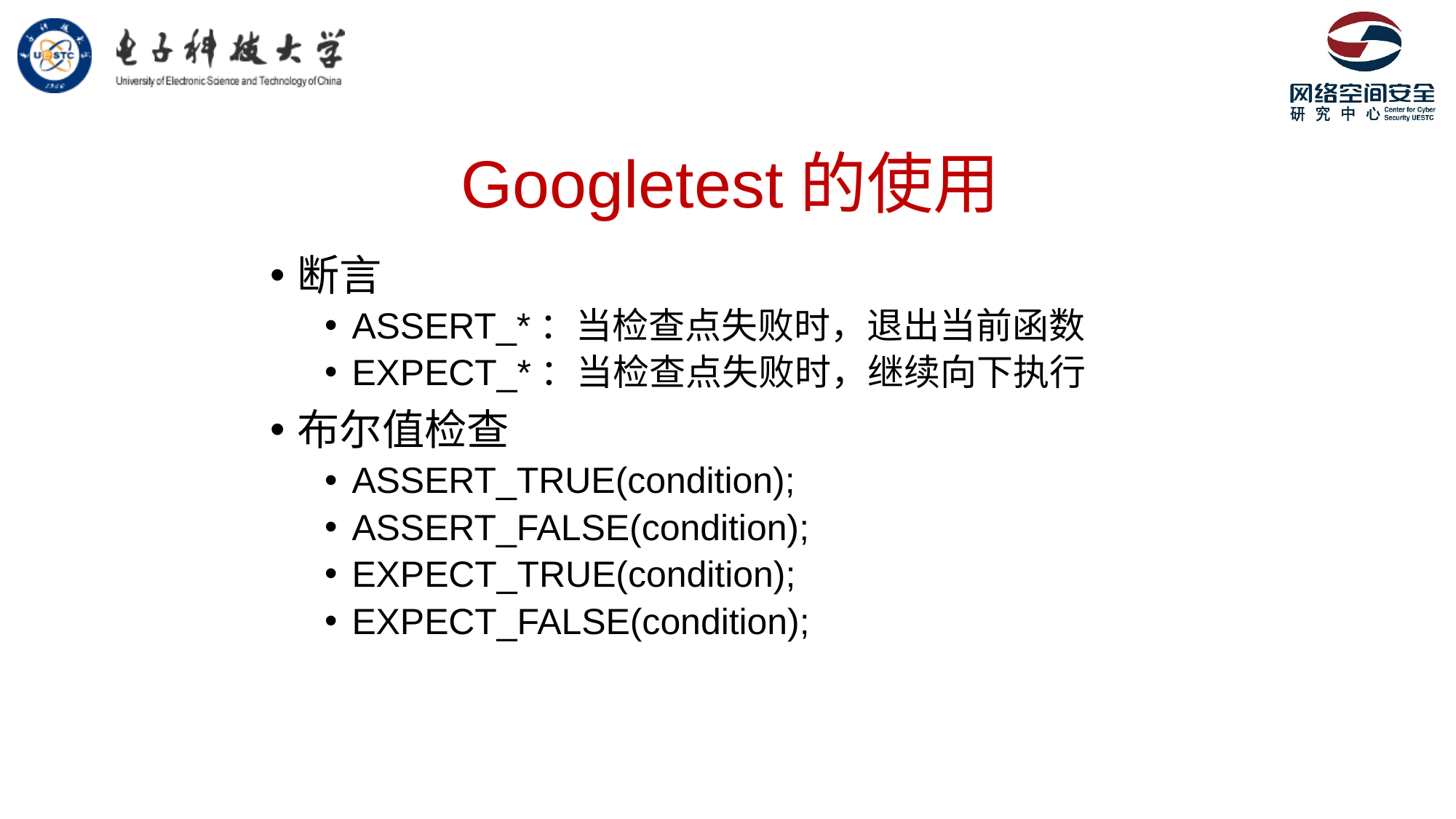

# Googletest的使用
断言
ASSERT_*：当检查点失败时，退出当前函数
EXPECT_*：当检查点失败时，继续向下执行
布尔值检查
ASSERT_TRUE(condition);
ASSERT_FALSE(condition);
EXPECT_TRUE(condition);
EXPECT_FALSE(condition);